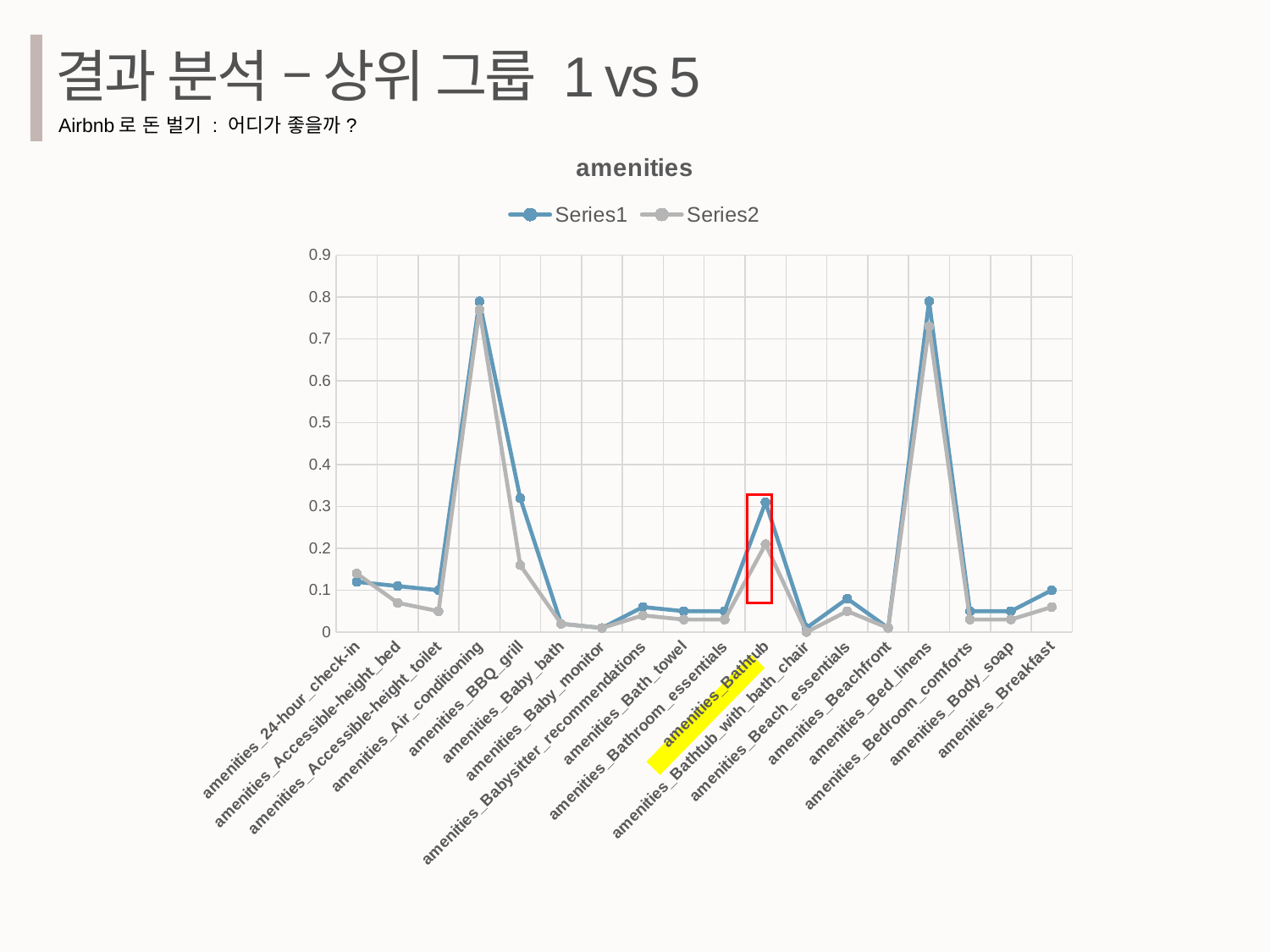

결과 분석 – 상위 그룹 1 vs 5
Airbnb로 돈 벌기 : 어디가 좋을까?

### Chart: amenities

| Category |  |  |
|---|---|---|
| amenities_24-hour_check-in | 0.12 | 0.14 |
| amenities_Accessible-height_bed | 0.11 | 0.07 |
| amenities_Accessible-height_toilet | 0.1 | 0.05 |
| amenities_Air_conditioning | 0.79 | 0.77 |
| amenities_BBQ_grill | 0.32 | 0.16 |
| amenities_Baby_bath | 0.02 | 0.02 |
| amenities_Baby_monitor | 0.01 | 0.01 |
| amenities_Babysitter_recommendations | 0.06 | 0.04 |
| amenities_Bath_towel | 0.05 | 0.03 |
| amenities_Bathroom_essentials | 0.05 | 0.03 |
| amenities_Bathtub | 0.31 | 0.21 |
| amenities_Bathtub_with_bath_chair | 0.01 | 0.0 |
| amenities_Beach_essentials | 0.08 | 0.05 |
| amenities_Beachfront | 0.01 | 0.01 |
| amenities_Bed_linens | 0.79 | 0.73 |
| amenities_Bedroom_comforts | 0.05 | 0.03 |
| amenities_Body_soap | 0.05 | 0.03 |
| amenities_Breakfast | 0.1 | 0.06 |